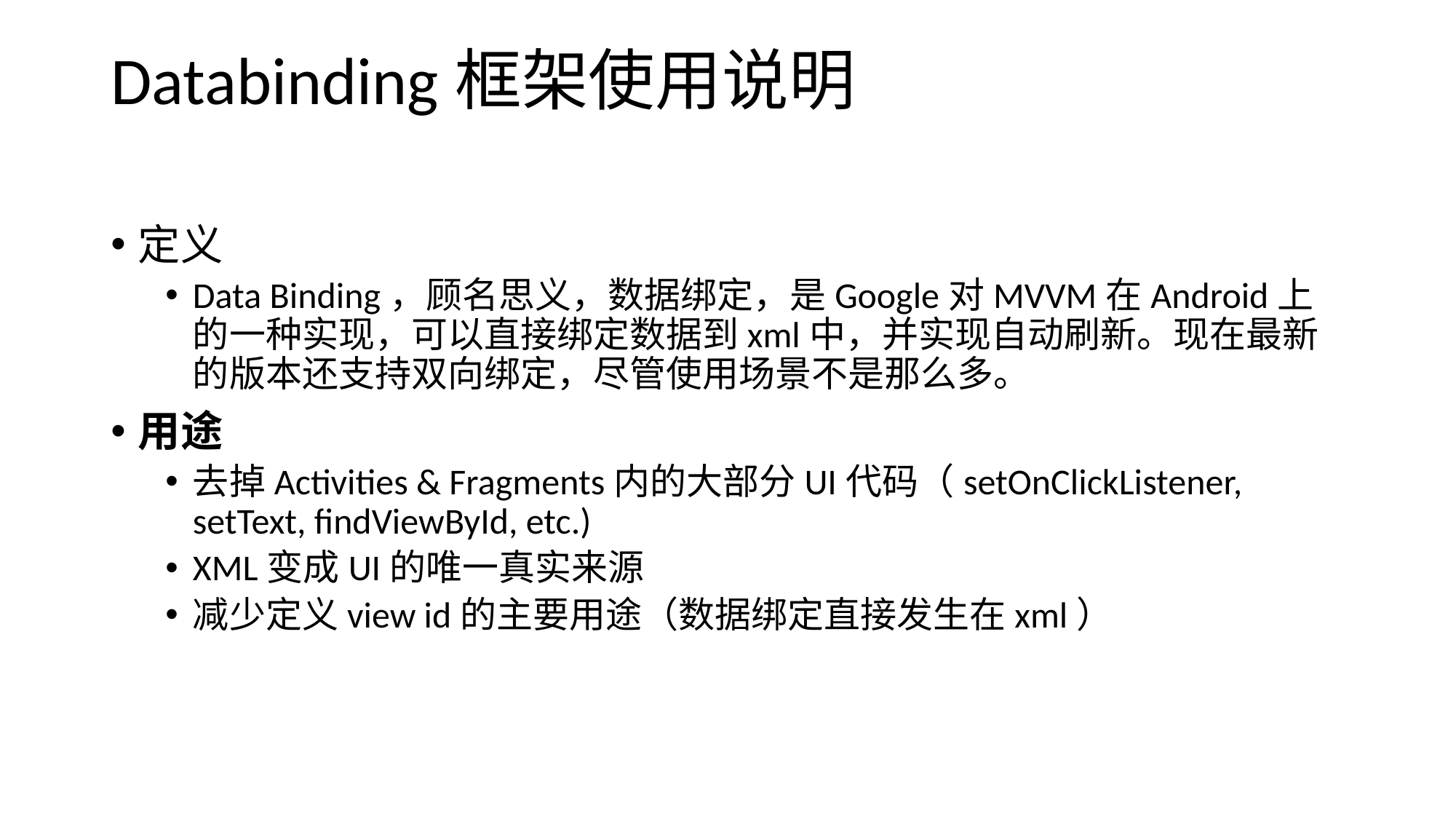

# Databinding框架使用说明
定义
Data Binding，顾名思义，数据绑定，是Google对MVVM在Android上的一种实现，可以直接绑定数据到xml中，并实现自动刷新。现在最新的版本还支持双向绑定，尽管使用场景不是那么多。
用途
去掉Activities & Fragments内的大部分UI代码（setOnClickListener, setText, findViewById, etc.)
XML变成UI的唯一真实来源
减少定义view id的主要用途（数据绑定直接发生在xml）